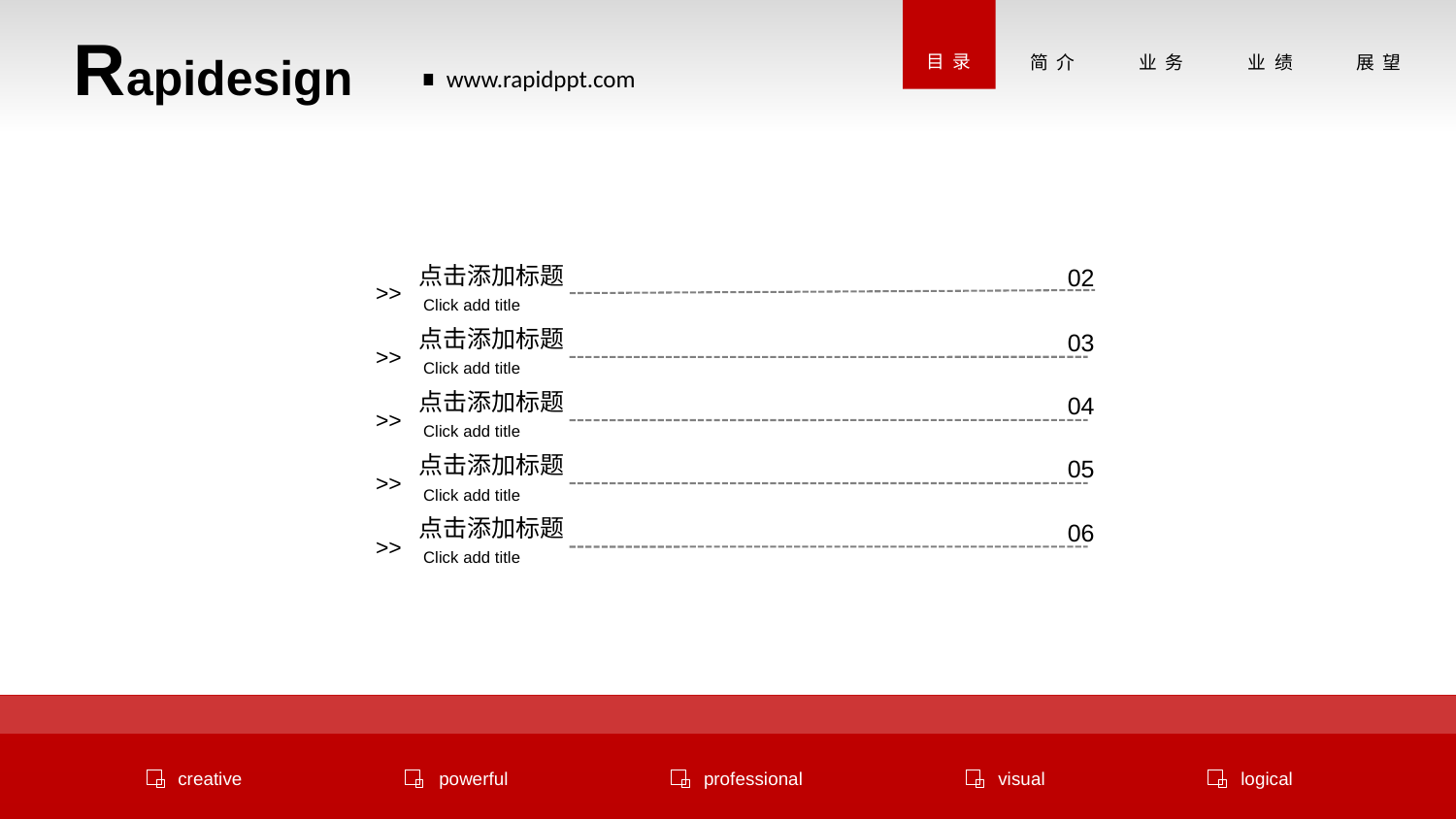

目  录
简  介
业  务
业  绩
展  望
点击添加标题
Click add title
0
2
>>

点击添加标题
Click add title
0
3
>>

点击添加标题
Click add title
0
4
>>

点击添加标题
Click add title
0
5
>>

点击添加标题
Click add title
0
6
>>